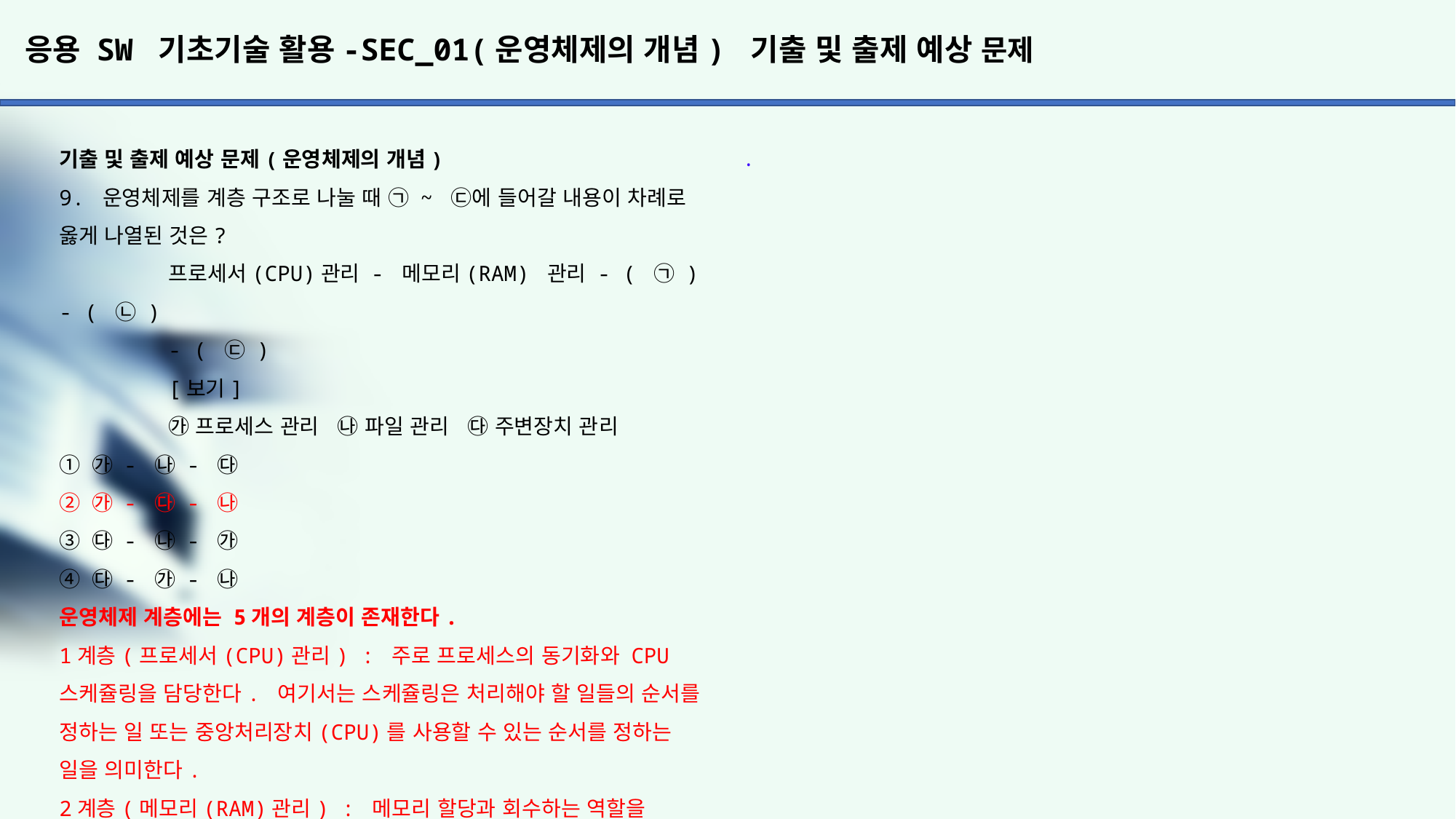

# 응용 SW 기초기술 활용-SEC_01(운영체제의 개념) 기출 및 출제 예상 문제
.
기출 및 출제 예상 문제(운영체제의 개념)
9. 운영체제를 계층 구조로 나눌 때 ㉠ ~ ㉢에 들어갈 내용이 차례로 옳게 나열된 것은?
	프로세서(CPU)관리 - 메모리(RAM) 관리 - ( ㉠ ) - ( ㉡ )
	- ( ㉢ )
	[보기]
	㉮ 프로세스 관리   ㉯ 파일 관리   ㉰ 주변장치 관리
① ㉮ - ㉯ - ㉰
② ㉮ - ㉰ - ㉯
③ ㉰ - ㉯ - ㉮
④ ㉰ - ㉮ - ㉯
운영체제 계층에는 5개의 계층이 존재한다.
1계층(프로세서(CPU)관리) : 주로 프로세스의 동기화와 CPU스케쥴링을 담당한다. 여기서는 스케쥴링은 처리해야 할 일들의 순서를 정하는 일 또는 중앙처리장치(CPU)를 사용할 수 있는 순서를 정하는 일을 의미한다.
2계층(메모리(RAM)관리) : 메모리 할당과 회수하는 역할을 담당한다.
3계층(프로세스 관리) : 프로세스를 생성하거나 제거하는 역할을 담당한다.
4계층(주변장치 관리) : 컴퓨터 주변 기기에 해당하는 키보드, 마우스, 프린터 등 중 주변 장치와의 입출력 장치의 스케쥴링을 관리하는 역할을 담당한다.
5단계(파일 관리) : 파일을 생성하거나 삭제하거나, 또한 파일을 열거나 닫거나 파일을 복사하고 파일 붙여 넣기와 파일과 관련된
관리를 담당한다.